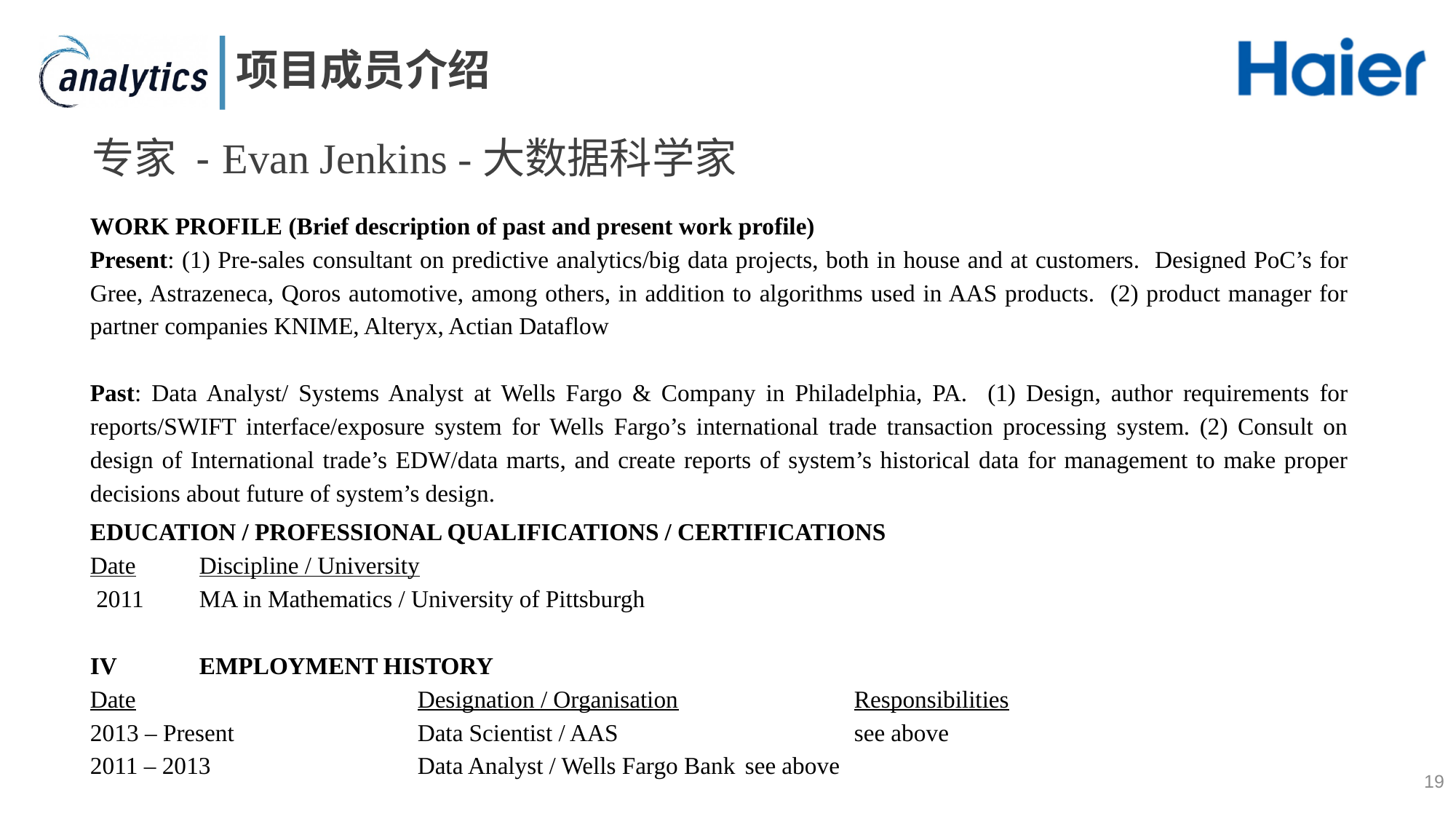

# 项目成员介绍
专家 - Evan Jenkins -大数据科学家
WORK PROFILE (Brief description of past and present work profile)
Present: (1) Pre-sales consultant on predictive analytics/big data projects, both in house and at customers.  Designed PoC’s for Gree, Astrazeneca, Qoros automotive, among others, in addition to algorithms used in AAS products.  (2) product manager for partner companies KNIME, Alteryx, Actian Dataflow

Past: Data Analyst/ Systems Analyst at Wells Fargo & Company in Philadelphia, PA.  (1) Design, author requirements for reports/SWIFT interface/exposure system for Wells Fargo’s international trade transaction processing system. (2) Consult on design of International trade’s EDW/data marts, and create reports of system’s historical data for management to make proper decisions about future of system’s design.
EDUCATION / PROFESSIONAL QUALIFICATIONS / CERTIFICATIONS
Date	Discipline / University
 2011	MA in Mathematics / University of Pittsburgh

IV	EMPLOYMENT HISTORY
Date			Designation / Organisation		Responsibilities
2013 – Present		Data Scientist / AAS			see above
2011 – 2013		Data Analyst / Wells Fargo Bank	see above
19